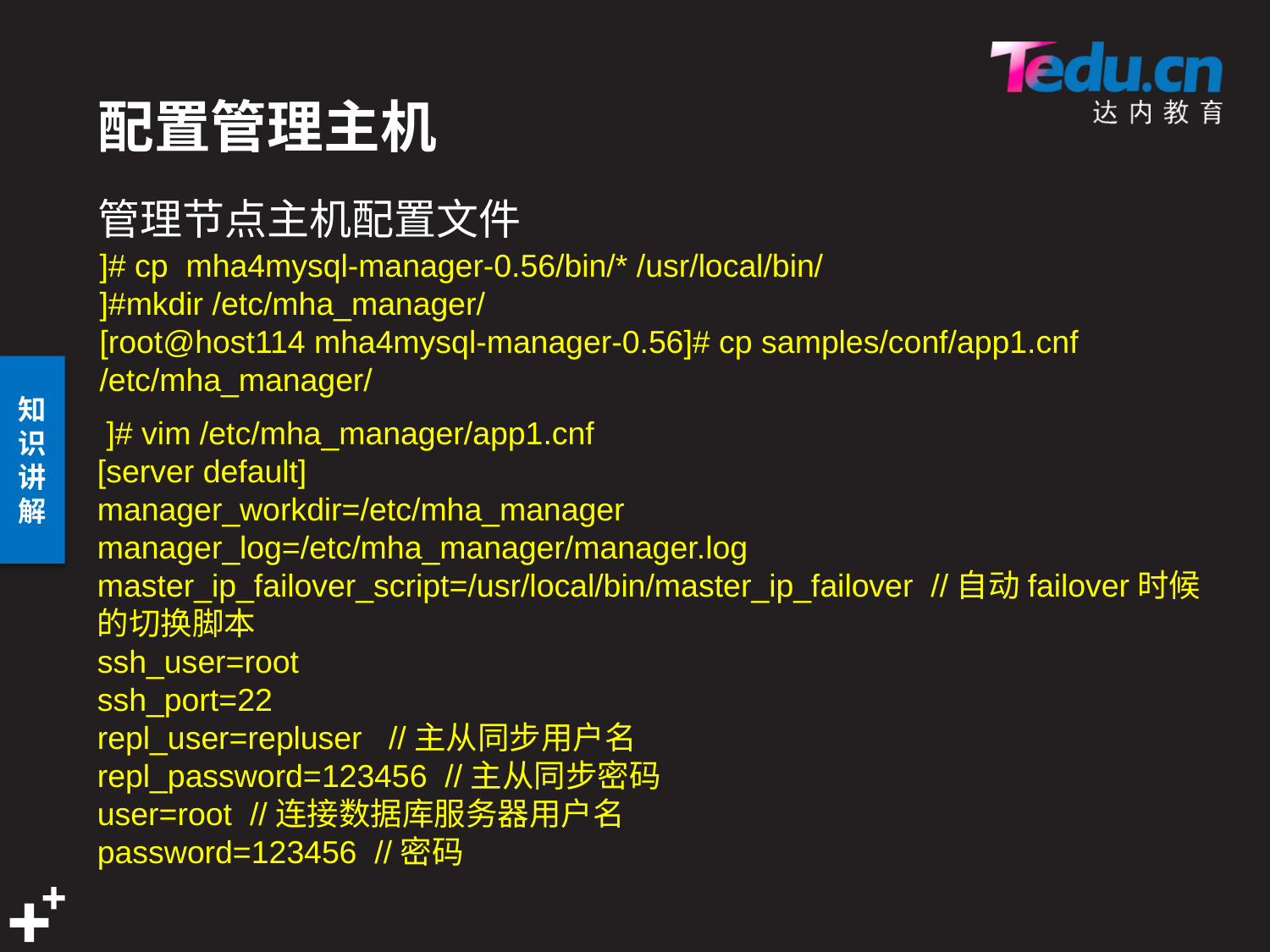

# 配置管理主机
管理节点主机配置文件
]# cp  mha4mysql-manager-0.56/bin/* /usr/local/bin/
]#mkdir /etc/mha_manager/
[root@host114 mha4mysql-manager-0.56]# cp samples/conf/app1.cnf  /etc/mha_manager/
 ]# vim /etc/mha_manager/app1.cnf
[server default]
manager_workdir=/etc/mha_manager
manager_log=/etc/mha_manager/manager.log
master_ip_failover_script=/usr/local/bin/master_ip_failover  //自动failover时候的切换脚本
ssh_user=root
ssh_port=22
repl_user=repluser   //主从同步用户名
repl_password=123456  //主从同步密码
user=root  //连接数据库服务器用户名
password=123456  //密码